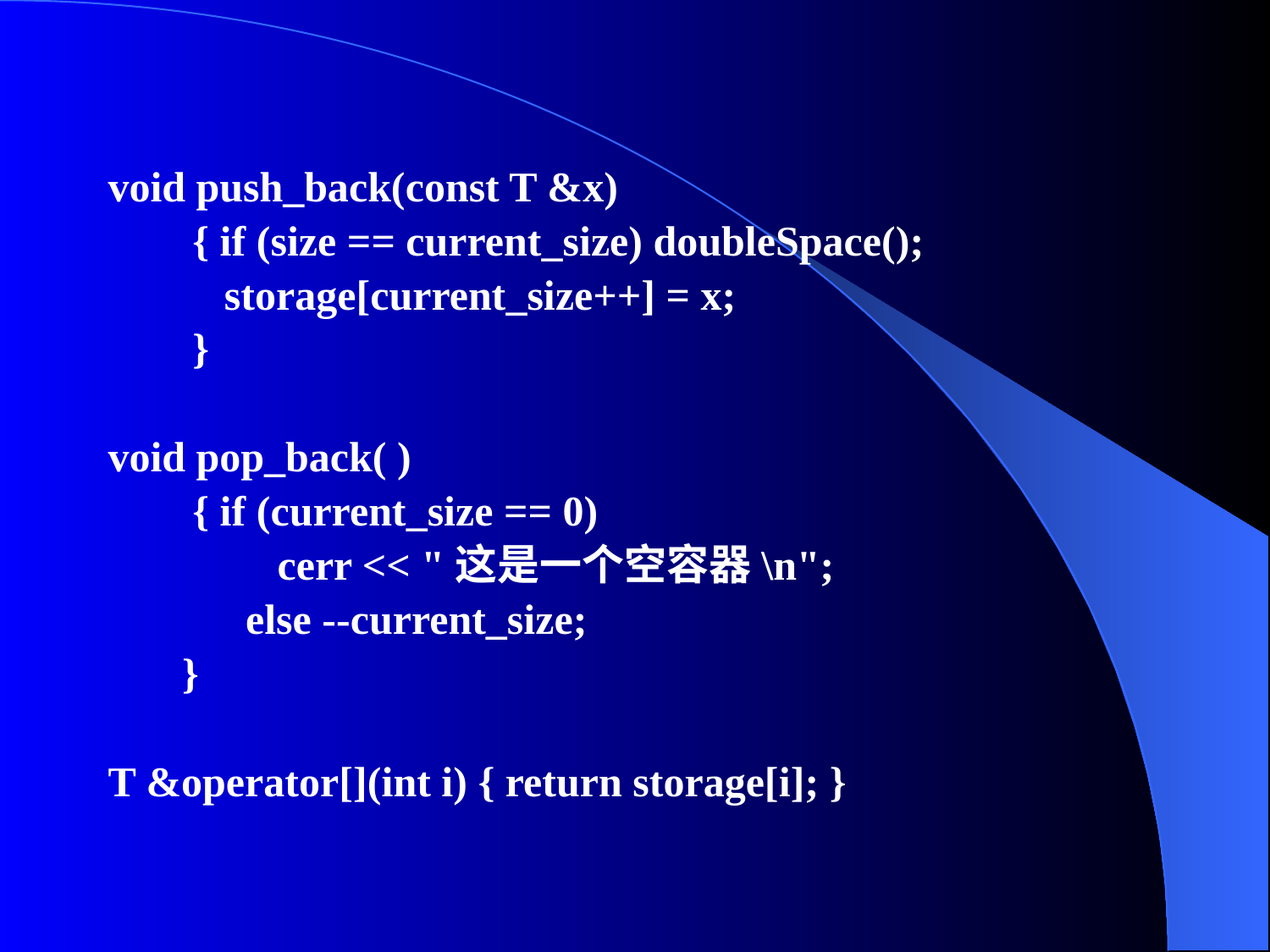

void push_back(const T &x)
        { if (size == current_size) doubleSpace();
           storage[current_size++] = x;
        }

void pop_back( )
        { if (current_size == 0)
                cerr << "这是一个空容器\n";
             else --current_size;
       }

T &operator[](int i) { return storage[i]; }